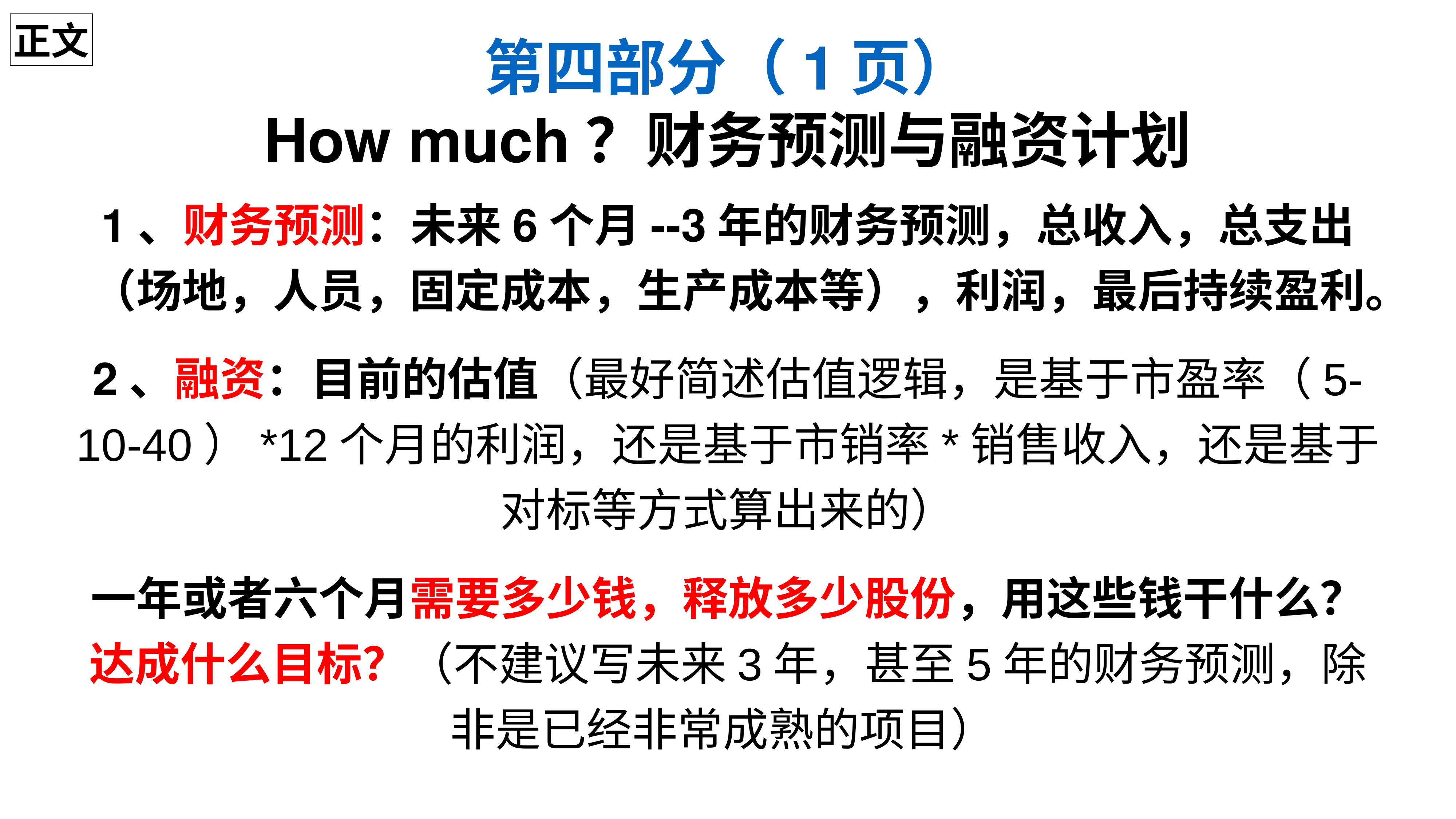

正文
第四部分（1页）
How much？财务预测与融资计划
1、财务预测：未来6个月--3年的财务预测，总收入，总支出（场地，人员，固定成本，生产成本等），利润，最后持续盈利。
2、融资：目前的估值（最好简述估值逻辑，是基于市盈率（5-10-40）*12个月的利润，还是基于市销率*销售收入，还是基于对标等方式算出来的）
一年或者六个月需要多少钱，释放多少股份，用这些钱干什么？达成什么目标？（不建议写未来3年，甚至5年的财务预测，除非是已经非常成熟的项目）
3、之前的融资情况（如果有的话）